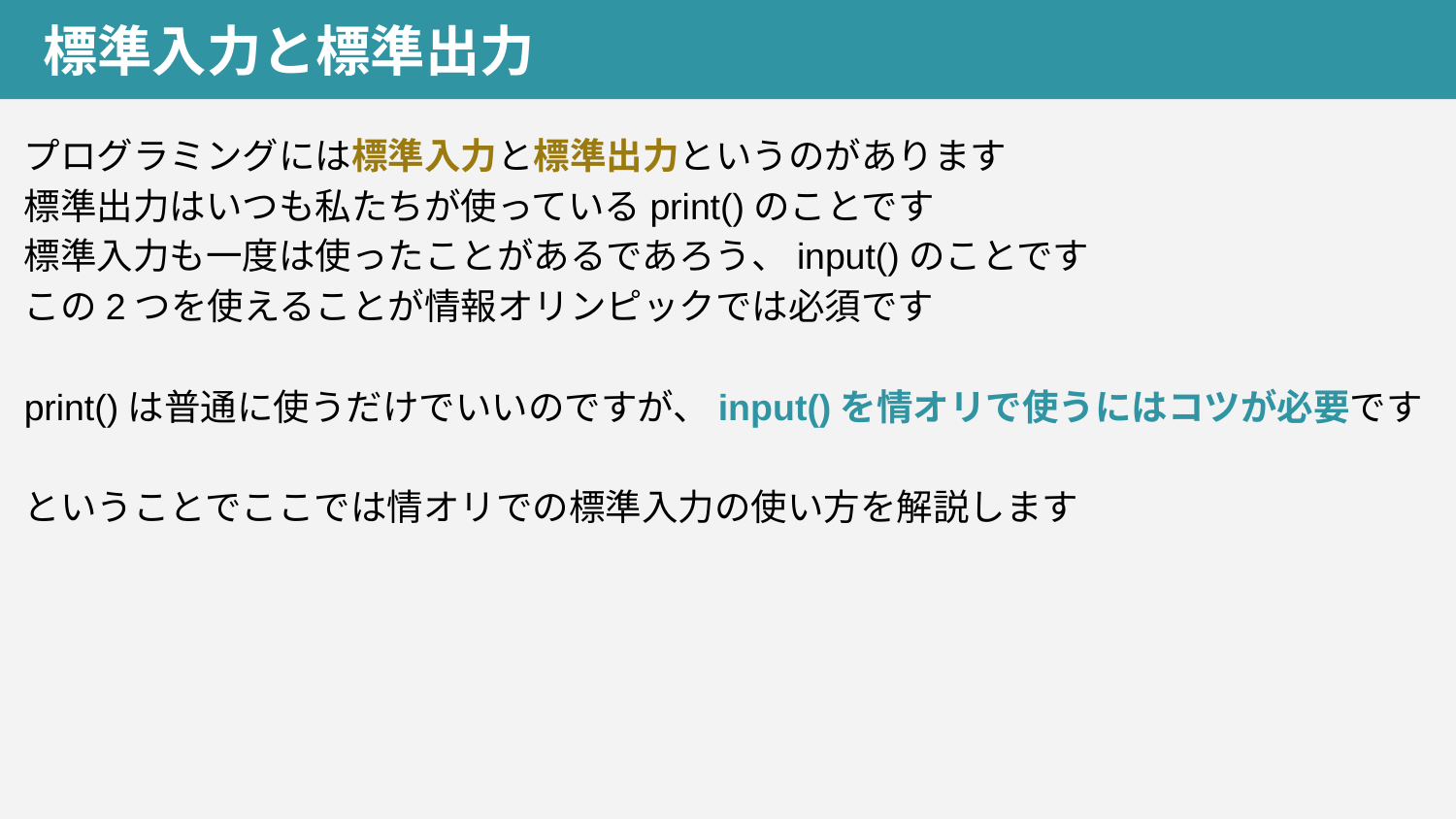

標準入力と標準出力
プログラミングには標準入力と標準出力というのがあります
標準出力はいつも私たちが使っているprint()のことです
標準入力も一度は使ったことがあるであろう、input()のことです
この2つを使えることが情報オリンピックでは必須です

print()は普通に使うだけでいいのですが、input()を情オリで使うにはコツが必要です

ということでここでは情オリでの標準入力の使い方を解説します